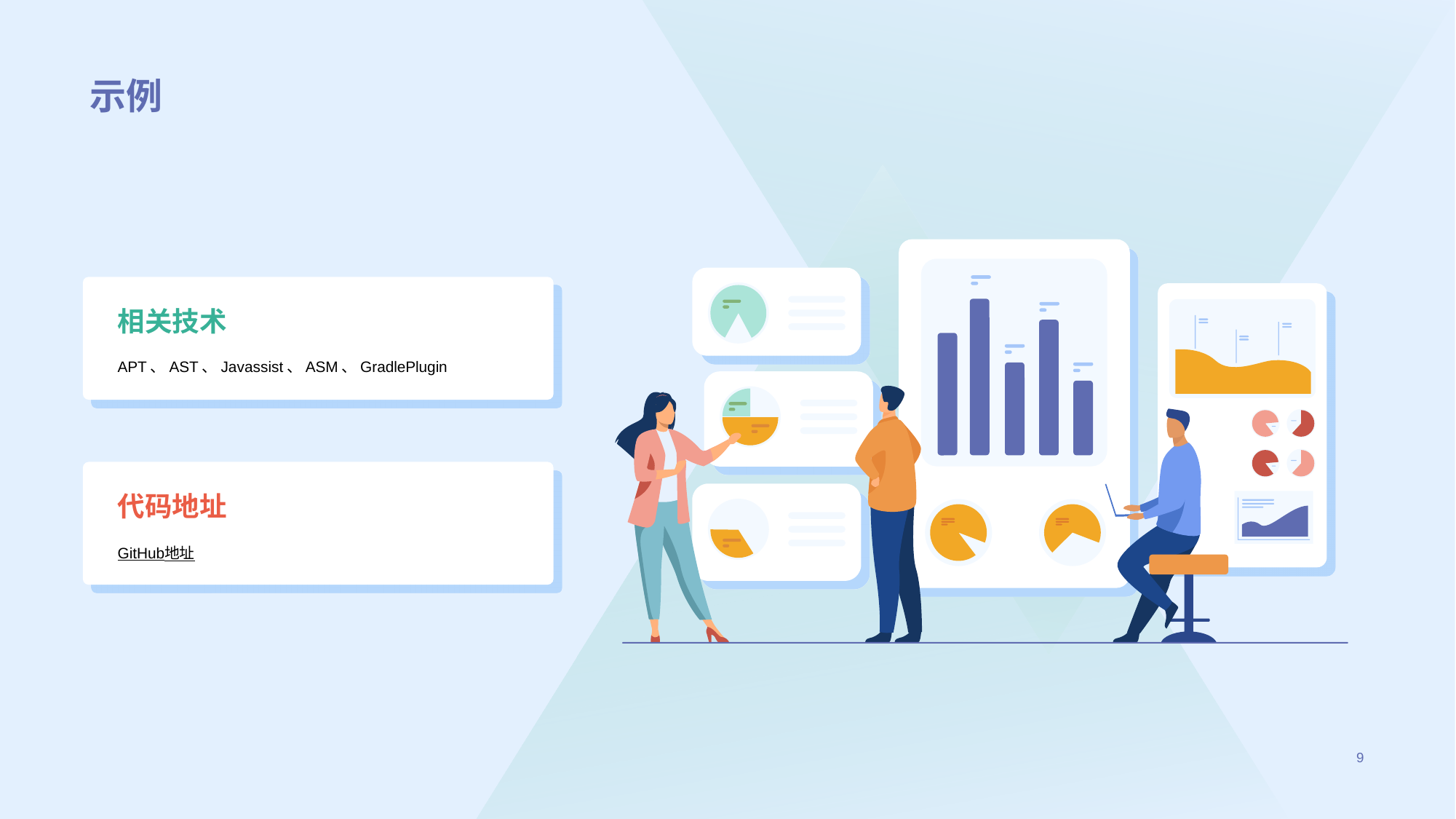

# 示例

相关技术

APT、AST、Javassist、ASM、GradlePlugin

代码地址

GitHub地址

9